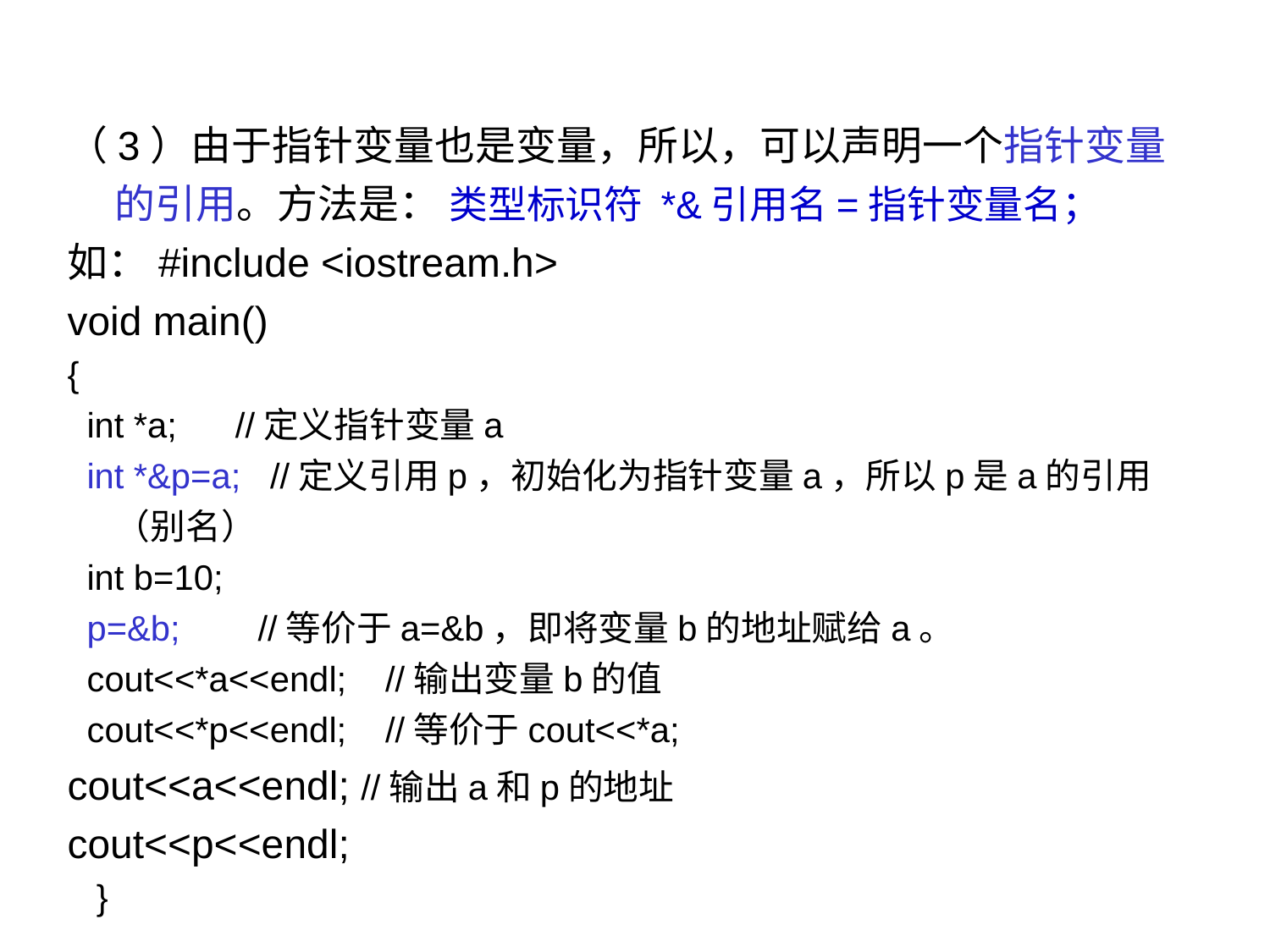

（3）由于指针变量也是变量，所以，可以声明一个指针变量的引用。方法是： 类型标识符 *&引用名=指针变量名；
如：#include <iostream.h>
void main()
{
  int *a;      //定义指针变量a
  int *&p=a;   //定义引用p，初始化为指针变量a，所以p是a的引用（别名）
  int b=10;
  p=&b;        //等价于a=&b，即将变量b的地址赋给a。
  cout<<*a<<endl;    //输出变量b的值
  cout<<*p<<endl;    //等价于cout<<*a;
cout<<a<<endl; //输出a和p的地址
cout<<p<<endl;
   }